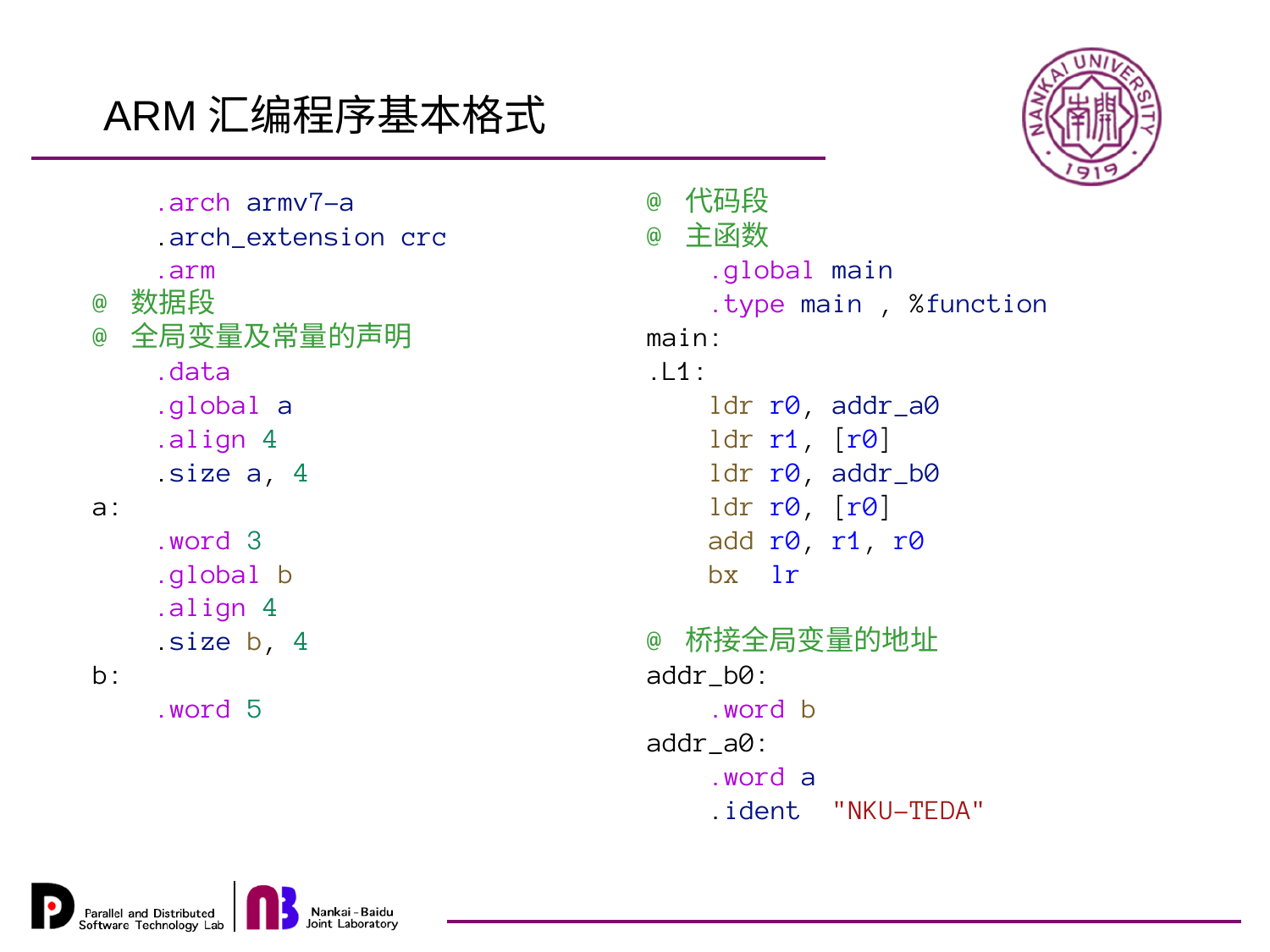

ARM汇编程序基本格式
    .arch armv7-a
    .arch_extension crc
    .arm
@ 数据段
@ 全局变量及常量的声明
    .data
    .global a
    .align 4
    .size a, 4
a:
    .word 3
    .global b
    .align 4
    .size b, 4
b:
    .word 5

@ 代码段
@ 主函数
    .global main
    .type main , %function
main:
.L1:
    ldr r0, addr_a0
    ldr r1, [r0]
    ldr r0, addr_b0
    ldr r0, [r0]
    add r0, r1, r0
    bx  lr

@ 桥接全局变量的地址
addr_b0:
    .word b
addr_a0:
    .word a
    .ident  "NKU-TEDA"